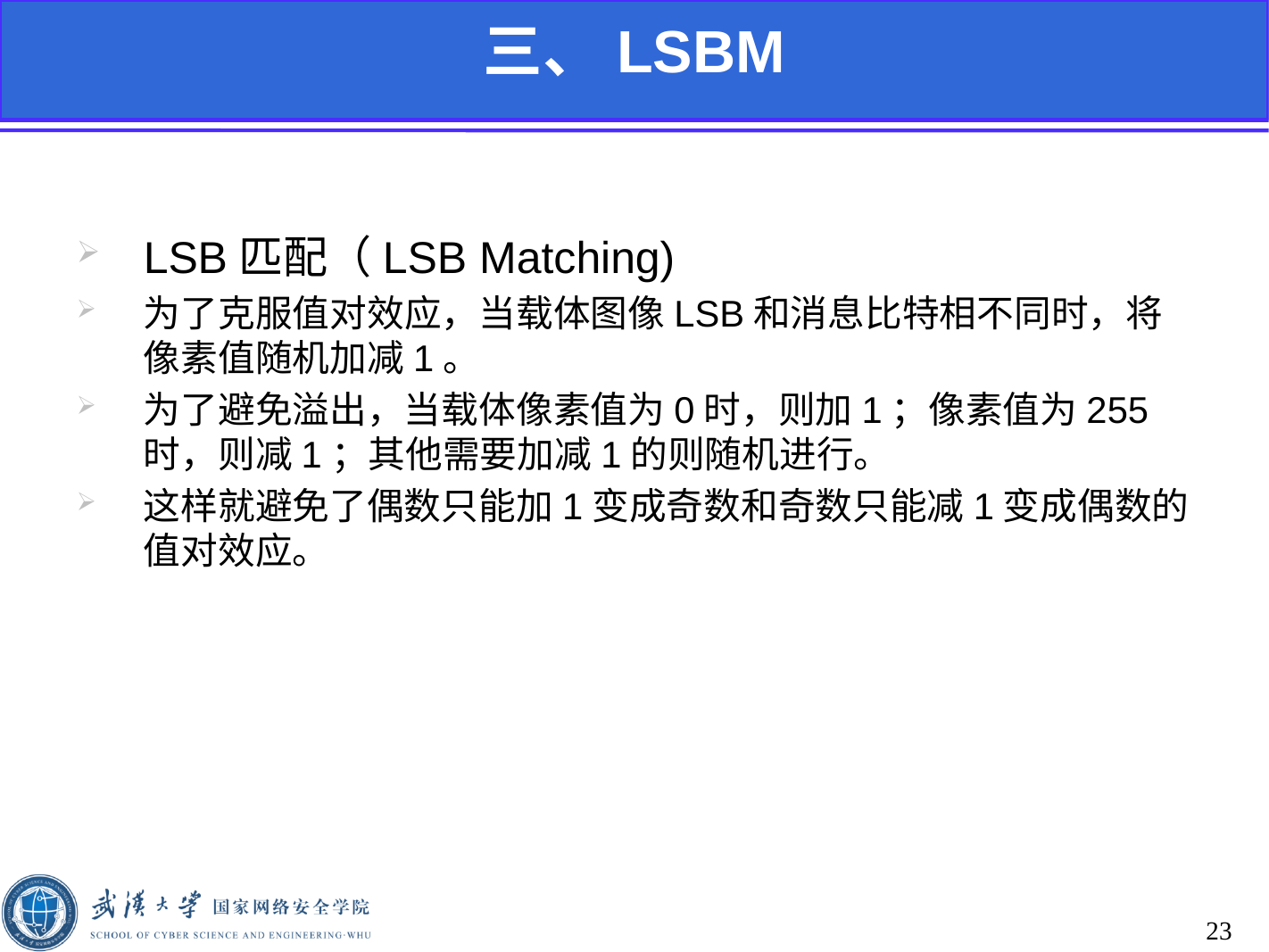

三、LSBM

LSB匹配（LSB Matching)
为了克服值对效应，当载体图像LSB和消息比特相不同时，将像素值随机加减1。
为了避免溢出，当载体像素值为0时，则加1；像素值为255时，则减1；其他需要加减1的则随机进行。
这样就避免了偶数只能加1变成奇数和奇数只能减1变成偶数的值对效应。